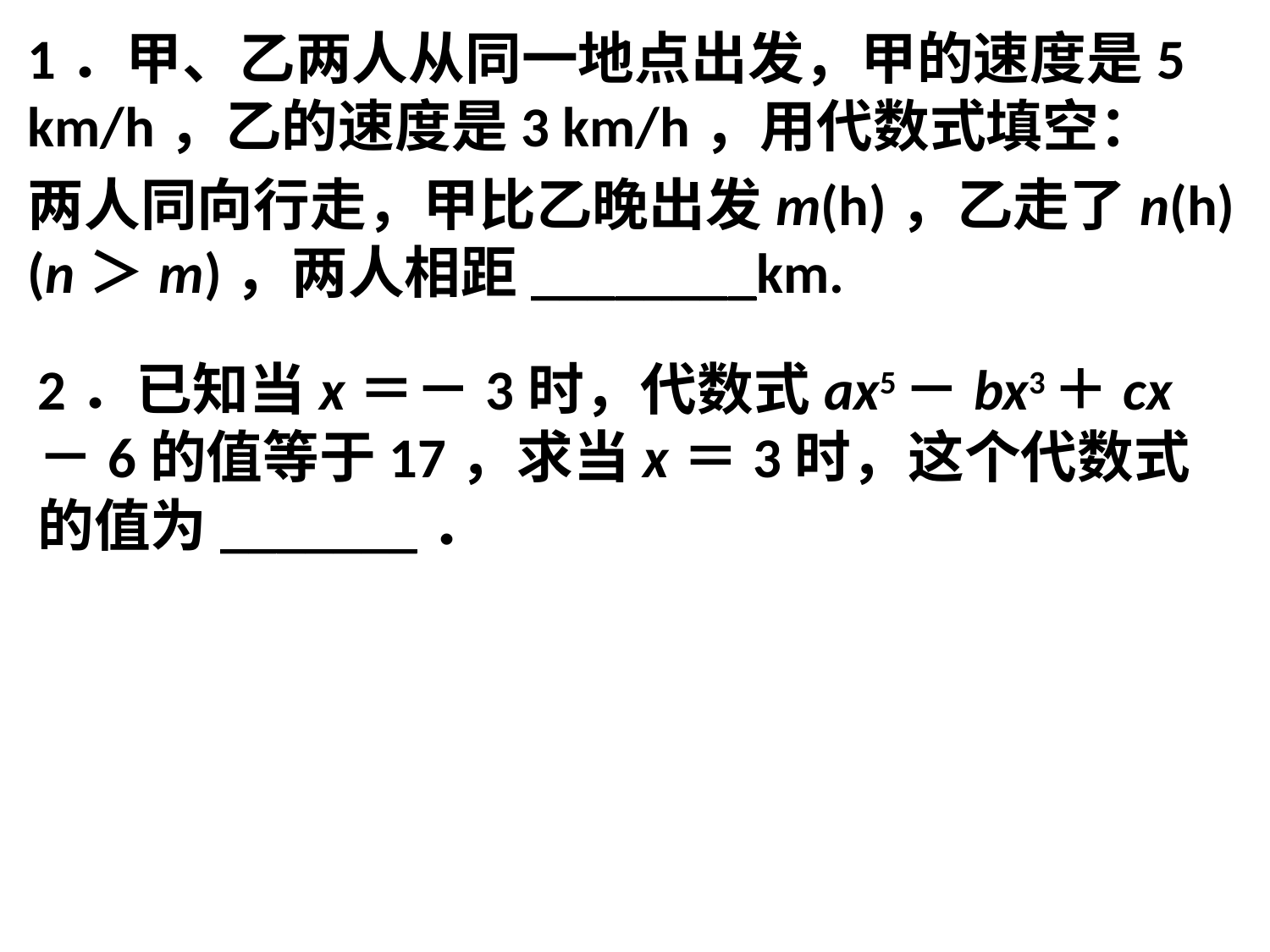

1．甲、乙两人从同一地点出发，甲的速度是5 km/h，乙的速度是3 km/h，用代数式填空：
两人同向行走，甲比乙晚出发m(h)，乙走了n(h)(n＞m)，两人相距________km.

2．已知当x＝－3时，代数式ax5－bx3＋cx－6的值等于17，求当x＝3时，这个代数式的值为_______．